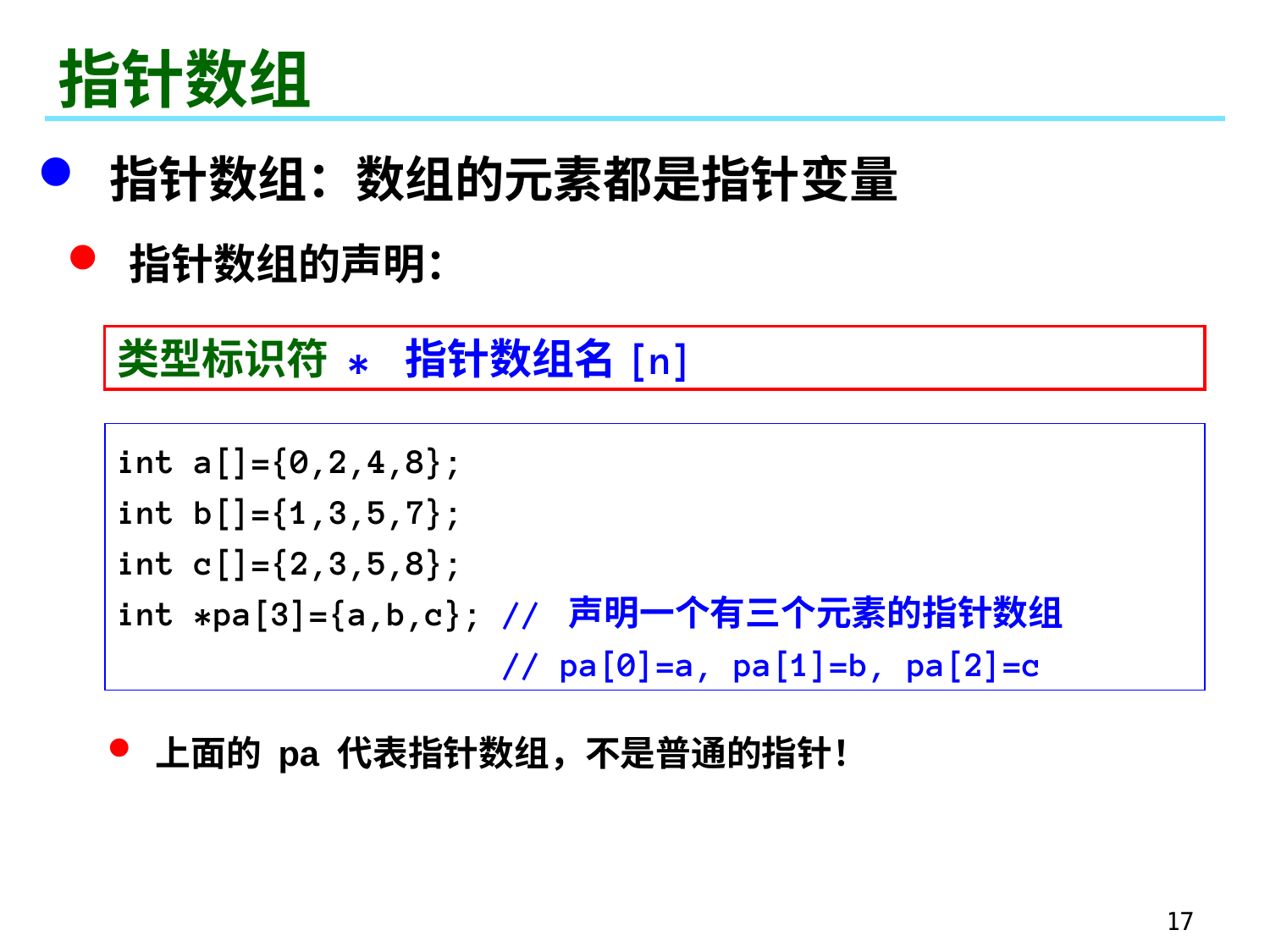

# 指针数组
 指针数组：数组的元素都是指针变量
 指针数组的声明：
类型标识符 * 指针数组名[n]
int a[]={0,2,4,8};
int b[]={1,3,5,7};
int c[]={2,3,5,8};
int *pa[3]={a,b,c}; // 声明一个有三个元素的指针数组
                    // pa[0]=a, pa[1]=b, pa[2]=c
 上面的 pa 代表指针数组，不是普通的指针！
17